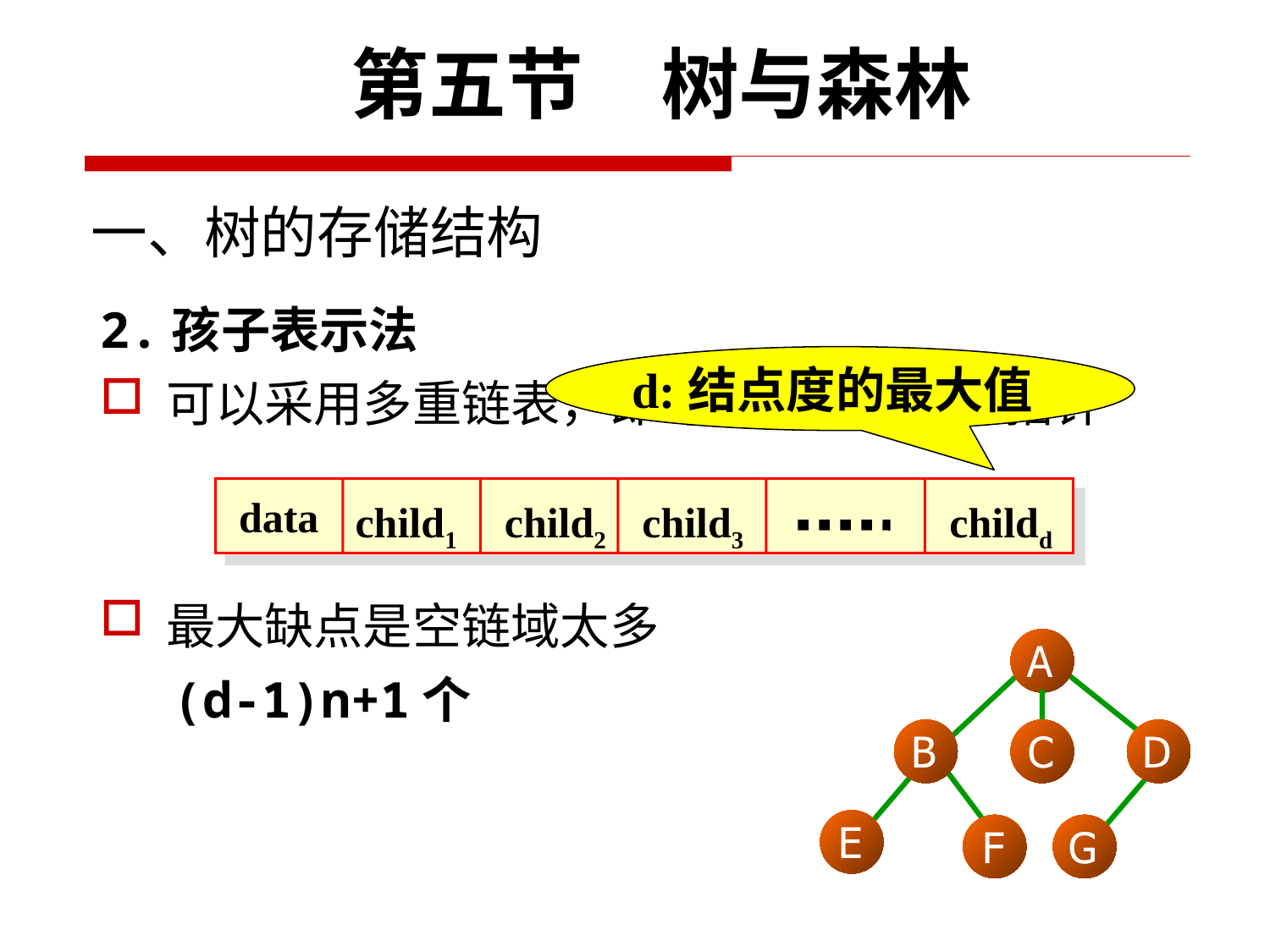

第五节　树与森林
# 一、树的存储结构
2.孩子表示法
可以采用多重链表，即每个结点有多个指针

最大缺点是空链域太多
　 (d-1)n+1个
d:结点度的最大值
 data

child1
child2
child3
childd

A

B
C
D

E
F
G